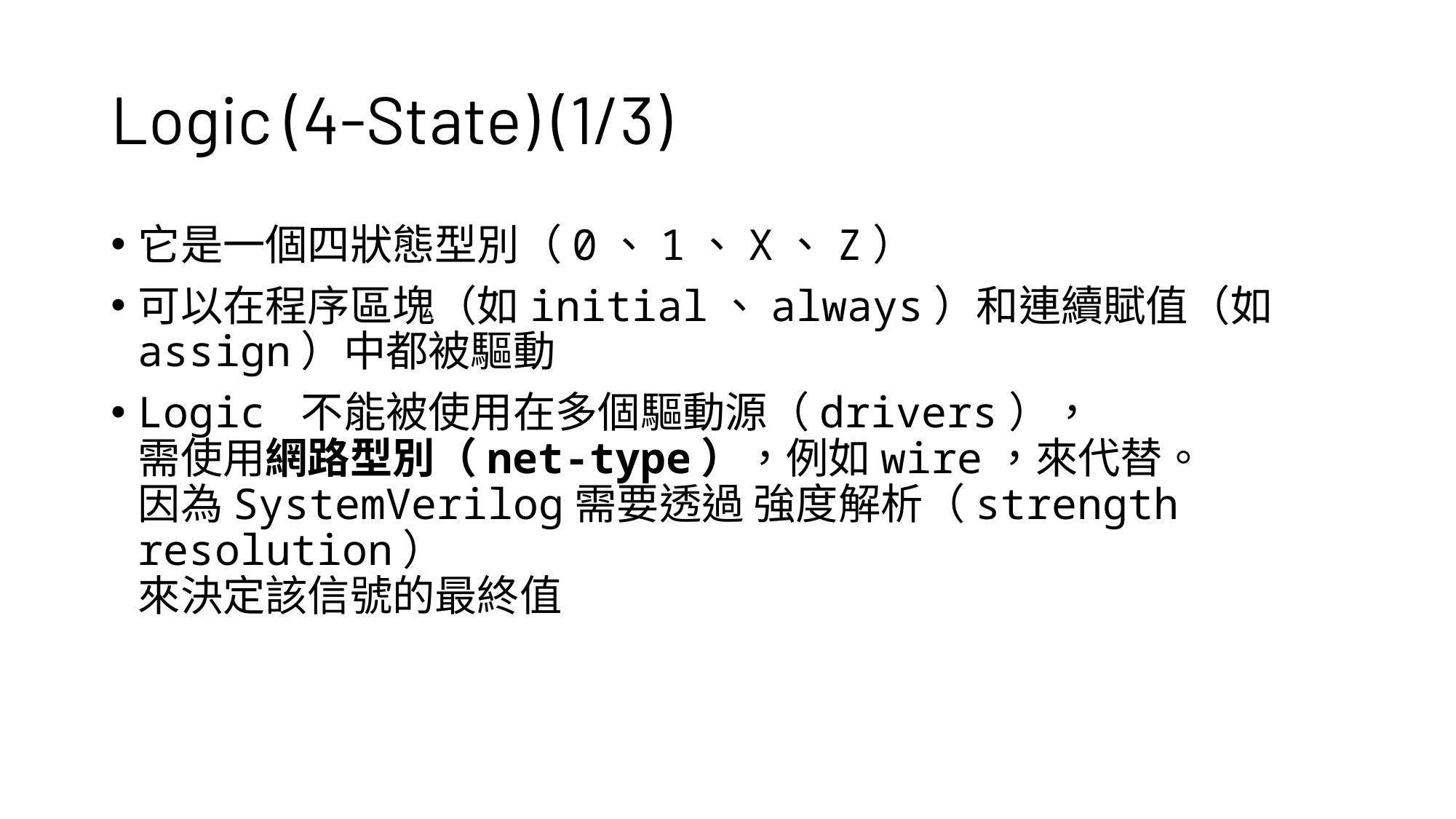

# Logic (4-State) (1/3)
它是一個四狀態型別（0、1、X、Z）
可以在程序區塊（如initial、always）和連續賦值（如assign）中都被驅動
Logic 不能被使用在多個驅動源（drivers），
需使用網路型別（net-type），例如wire，來代替。
因為SystemVerilog需要透過 強度解析（strength resolution）
來決定該信號的最終值